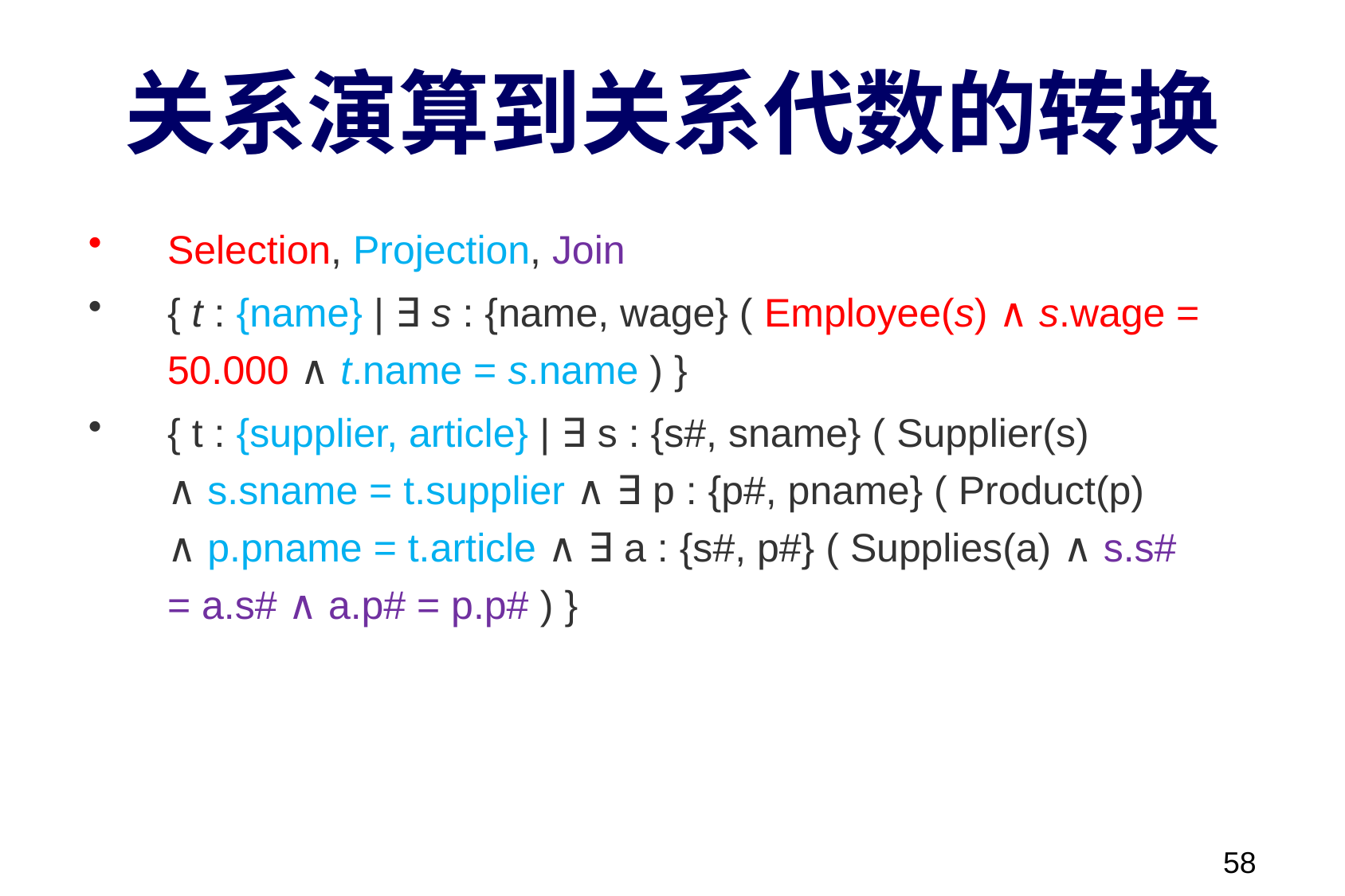

# 关系演算到关系代数的转换
Selection, Projection, Join
{ t : {name} | ∃ s : {name, wage} ( Employee(s) ∧ s.wage = 50.000 ∧ t.name = s.name ) }
{ t : {supplier, article} | ∃ s : {s#, sname} ( Supplier(s) ∧ s.sname = t.supplier ∧ ∃ p : {p#, pname} ( Product(p) ∧ p.pname = t.article ∧ ∃ a : {s#, p#} ( Supplies(a) ∧ s.s# = a.s# ∧ a.p# = p.p# ) }

58